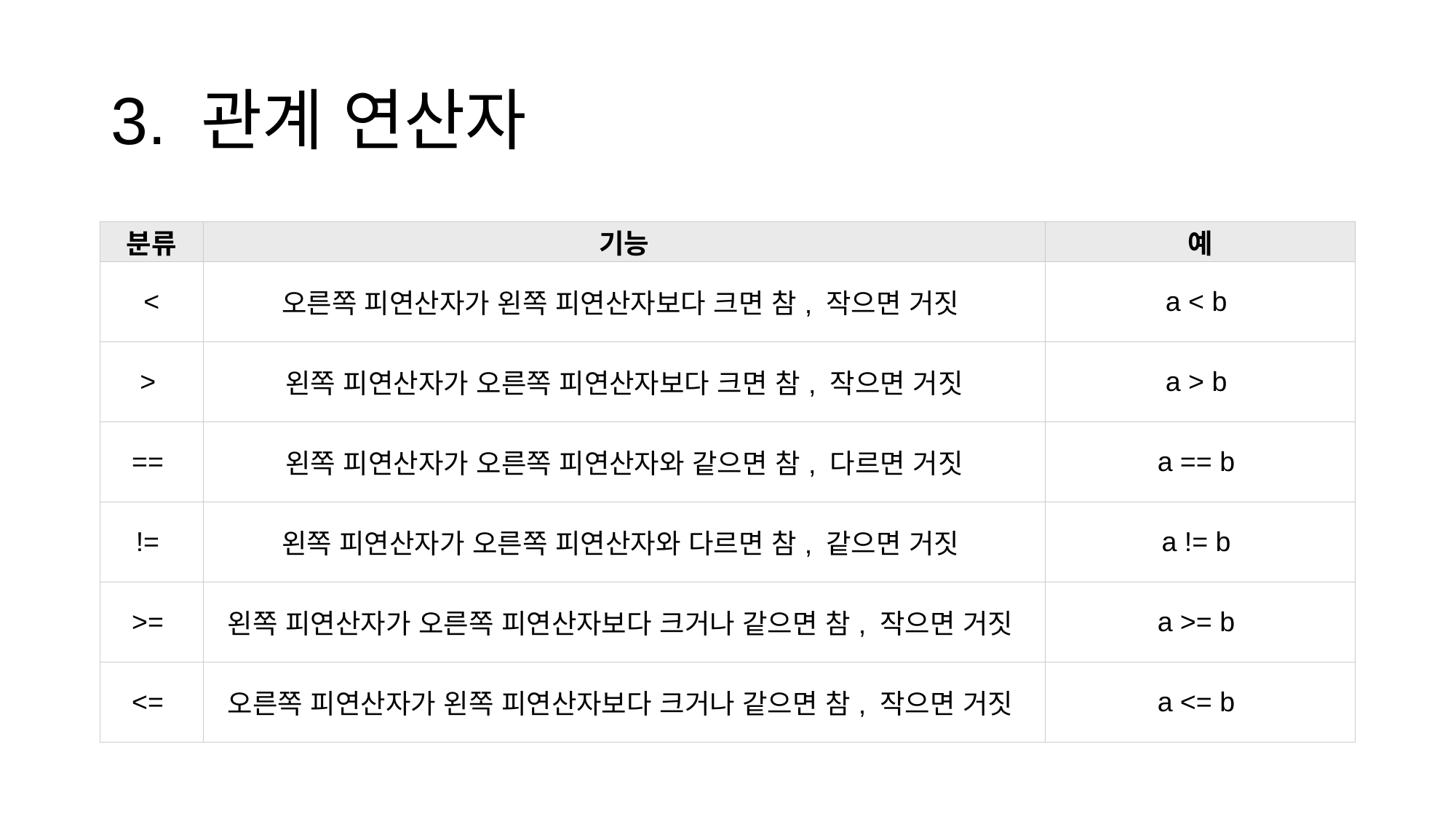

출처: http://blog.eairship.kr/129?category=442691 [누구나가 다 이해할 수 있는 프로그래밍 첫걸음]
# 3. 관계 연산자
| 분류 | 기능 | 예 |
| --- | --- | --- |
| < | 오른쪽 피연산자가 왼쪽 피연산자보다 크면 참, 작으면 거짓 | a < b |
| > | 왼쪽 피연산자가 오른쪽 피연산자보다 크면 참, 작으면 거짓 | a > b |
| == | 왼쪽 피연산자가 오른쪽 피연산자와 같으면 참, 다르면 거짓 | a == b |
| != | 왼쪽 피연산자가 오른쪽 피연산자와 다르면 참, 같으면 거짓 | a != b |
| >= | 왼쪽 피연산자가 오른쪽 피연산자보다 크거나 같으면 참, 작으면 거짓 | a >= b |
| <= | 오른쪽 피연산자가 왼쪽 피연산자보다 크거나 같으면 참, 작으면 거짓 | a <= b |